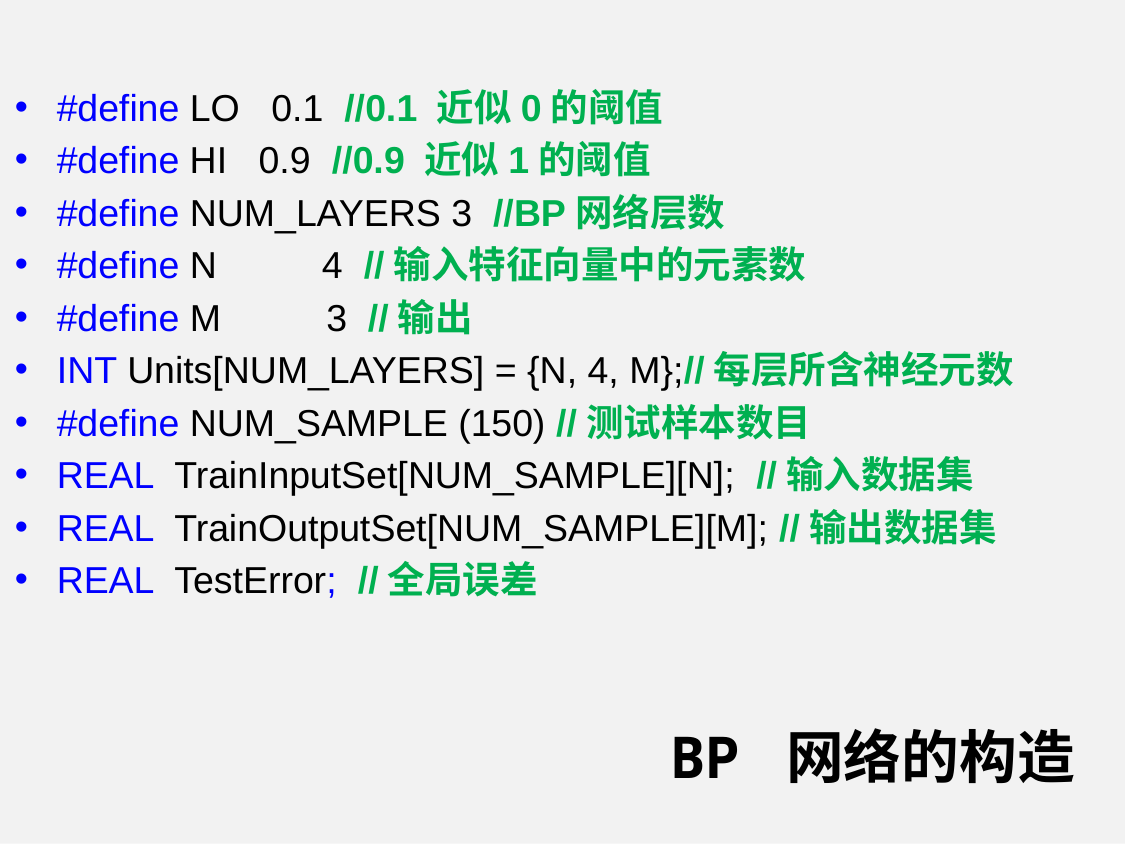

#define LO   0.1  //0.1 近似0的阈值
#define HI   0.9  //0.9 近似1的阈值
#define NUM_LAYERS 3  //BP网络层数
#define N          4  //输入特征向量中的元素数
#define M          3  //输出
INT Units[NUM_LAYERS] = {N, 4, M};//每层所含神经元数
#define NUM_SAMPLE (150) //测试样本数目
REAL  TrainInputSet[NUM_SAMPLE][N];  //输入数据集
REAL  TrainOutputSet[NUM_SAMPLE][M]; //输出数据集
REAL  TestError;  //全局误差

# BP 网络的构造